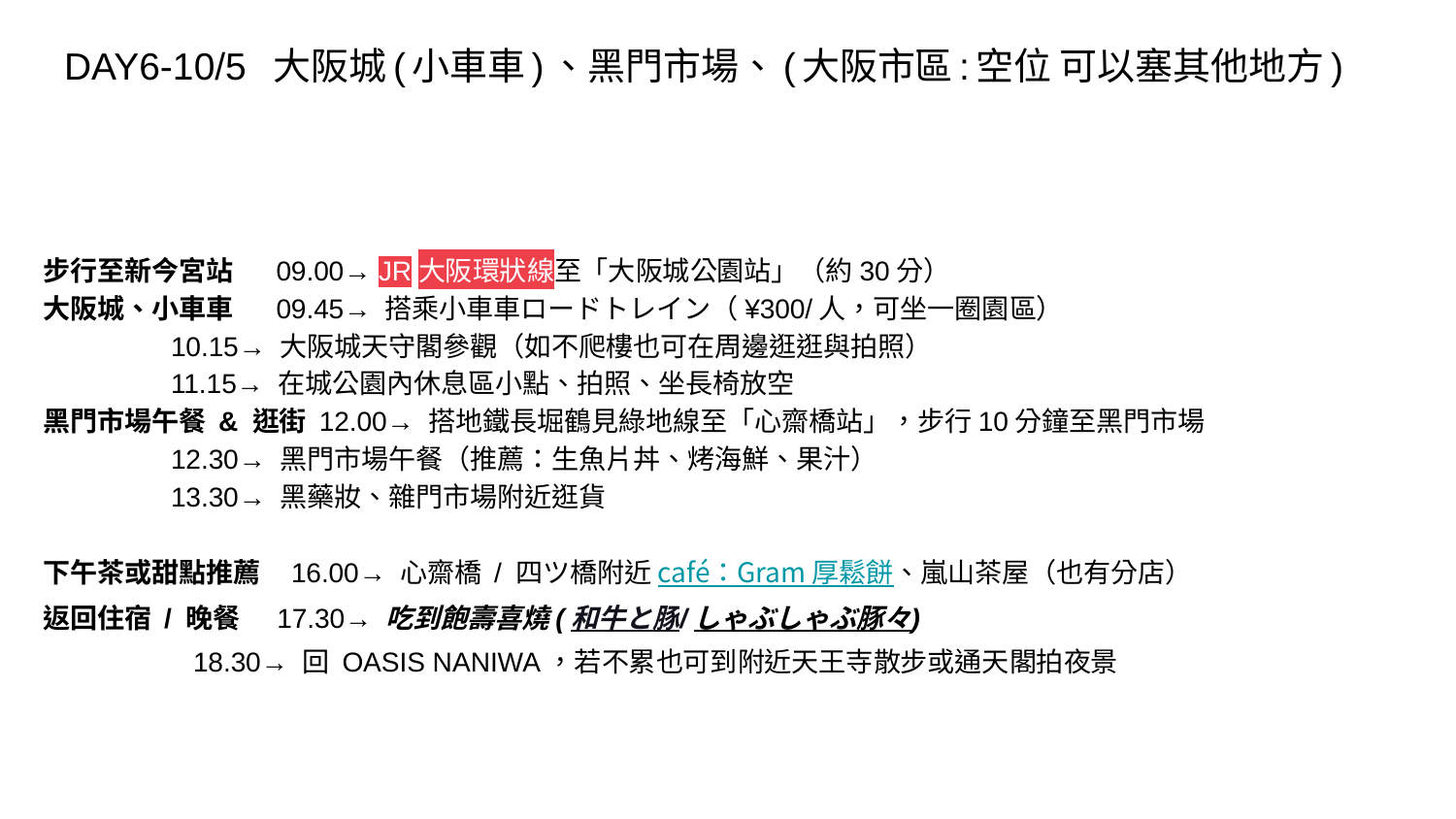

# DAY6-10/5  大阪城(小車車)、黑門市場、(大阪市區:空位 可以塞其他地方)
步行至新今宮站      09.00→ JR大阪環狀線至「大阪城公園站」（約30分）
大阪城、小車車      09.45→ 搭乘小車車ロードトレイン（¥300/人，可坐一圈園區）
                    10.15→ 大阪城天守閣參觀（如不爬樓也可在周邊逛逛與拍照）
                    11.15→ 在城公園內休息區小點、拍照、坐長椅放空
黑門市場午餐 & 逛街 12.00→ 搭地鐵長堀鶴見綠地線至「心齋橋站」，步行10分鐘至黑門市場
                    12.30→ 黑門市場午餐（推薦：生魚片丼、烤海鮮、果汁）
                    13.30→ 黑藥妝、雜門市場附近逛貨

下午茶或甜點推薦    16.00→ 心齋橋 / 四ツ橋附近 café：Gram 厚鬆餅、嵐山茶屋（也有分店）
返回住宿 / 晚餐     17.30→ 吃到飽壽喜燒(和牛と豚/しゃぶしゃぶ豚々)
                    18.30→ 回 OASIS NANIWA，若不累也可到附近天王寺散步或通天閣拍夜景